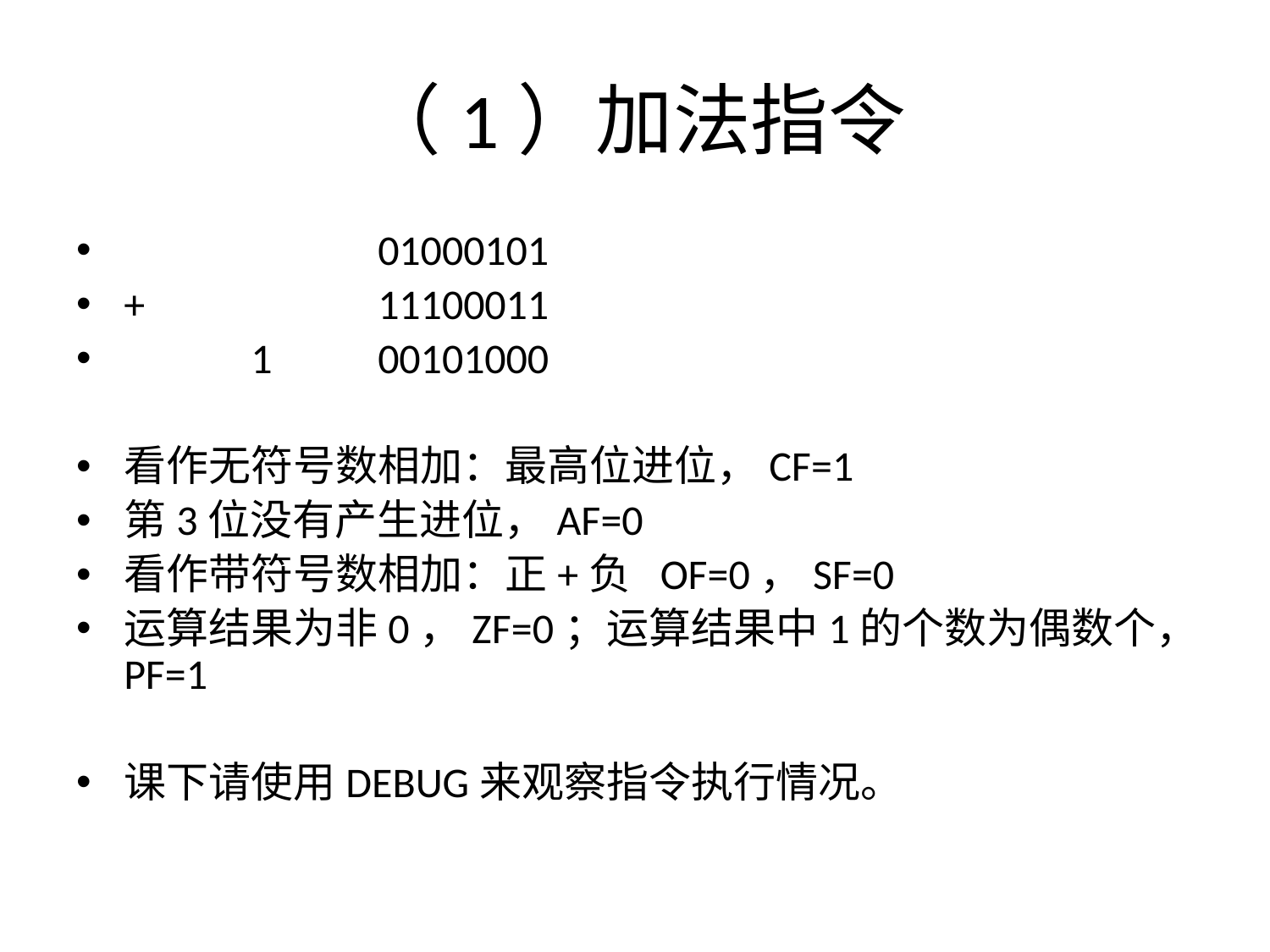

# （1）加法指令
  		01000101
+ 		11100011
  	1	00101000

看作无符号数相加：最高位进位，CF=1
第3位没有产生进位，AF=0
看作带符号数相加：正+负  OF=0，SF=0
运算结果为非0，ZF=0；运算结果中1的个数为偶数个，PF=1

课下请使用DEBUG来观察指令执行情况。